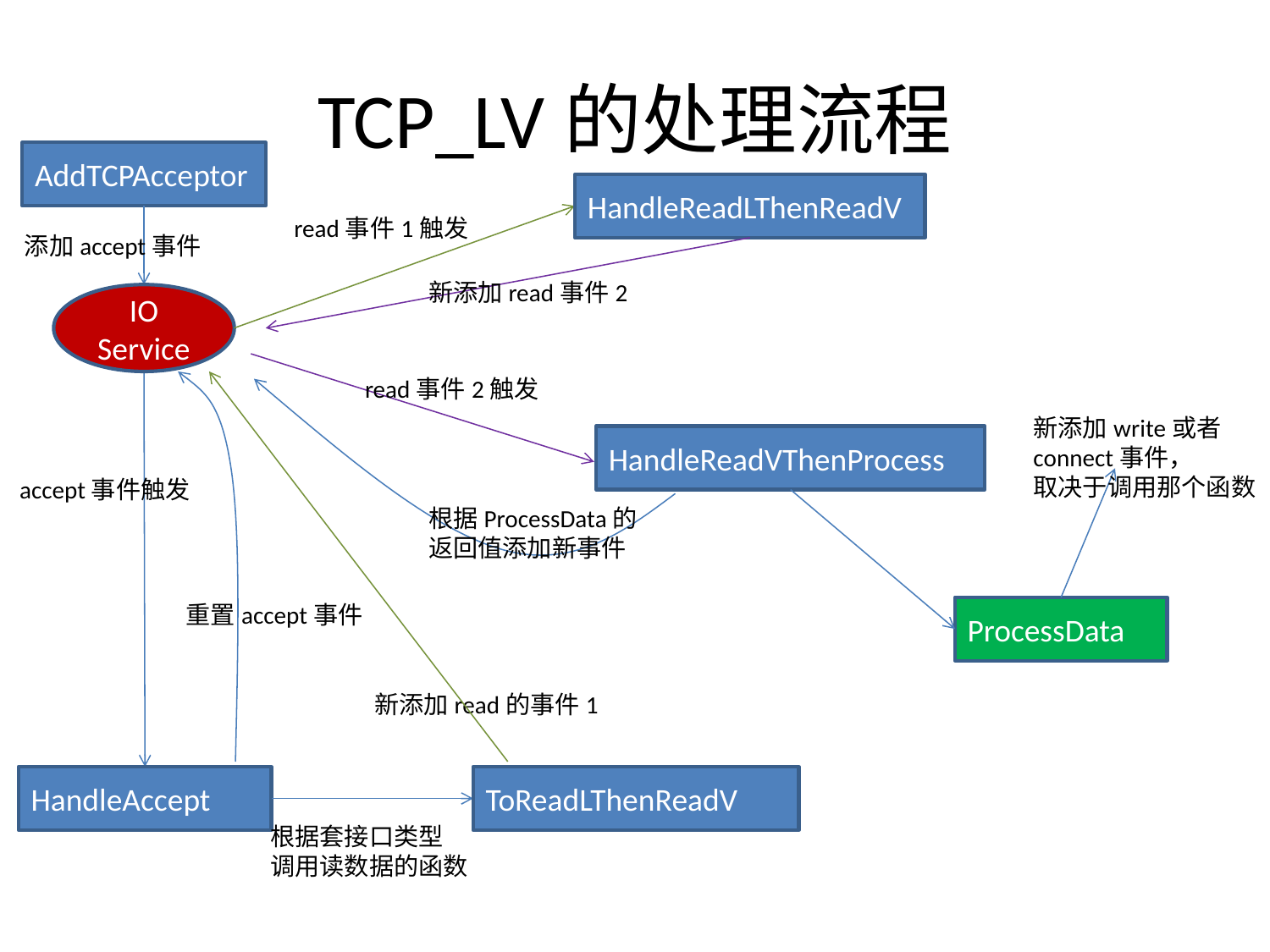

# TCP_LV的处理流程
AddTCPAcceptor
HandleReadLThenReadV
read事件1触发
添加accept事件
新添加read事件2
IO
Service
read事件2触发

新添加write或者
connect事件，
取决于调用那个函数
HandleReadVThenProcess
accept事件触发
根据ProcessData的
返回值添加新事件
重置accept事件
ProcessData
新添加read的事件1
HandleAccept
ToReadLThenReadV
根据套接口类型
调用读数据的函数